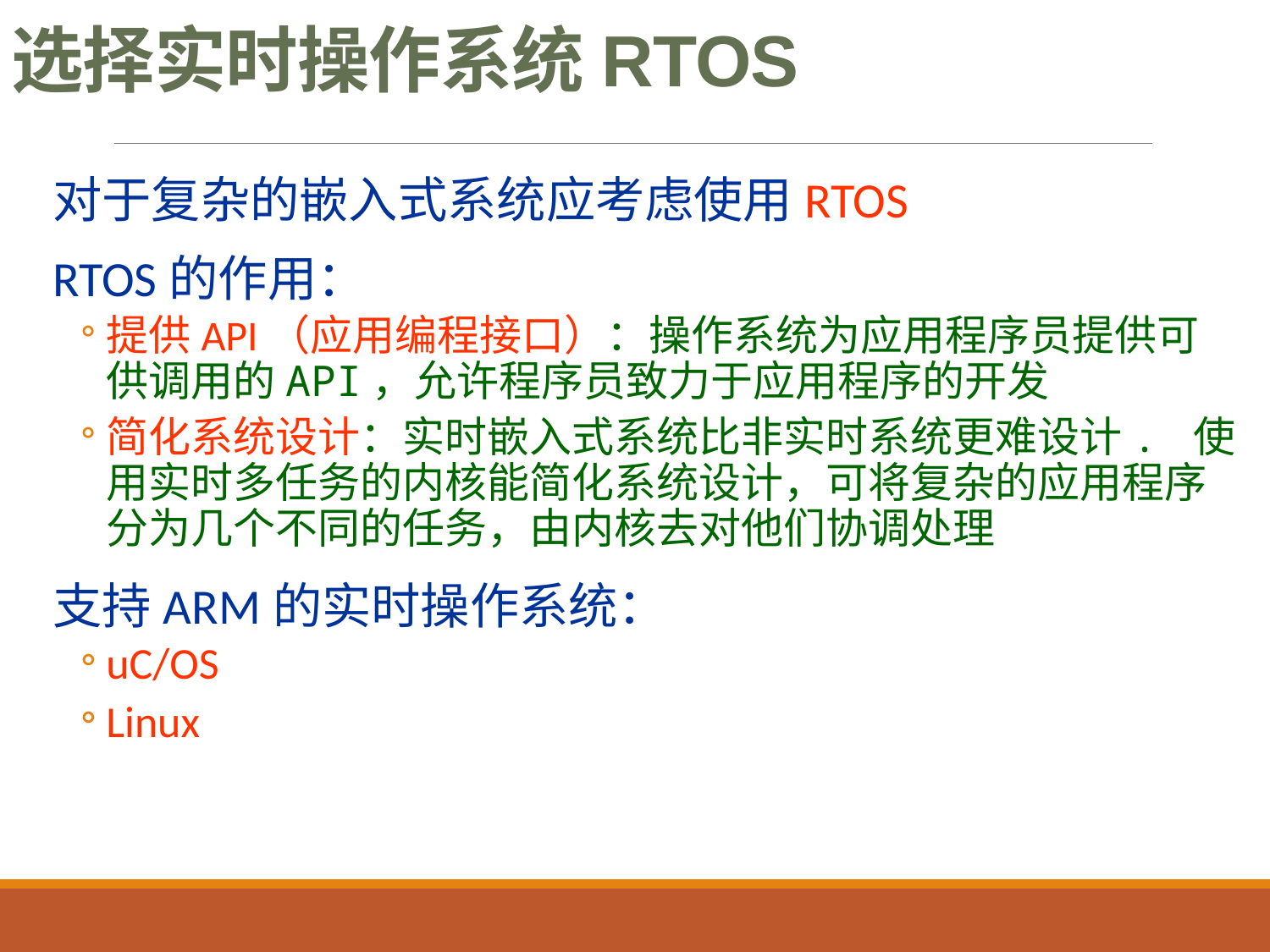

# 选择实时操作系统RTOS
对于复杂的嵌入式系统应考虑使用RTOS
RTOS的作用：
提供API（应用编程接口）：操作系统为应用程序员提供可供调用的API，允许程序员致力于应用程序的开发
简化系统设计：实时嵌入式系统比非实时系统更难设计. 使用实时多任务的内核能简化系统设计，可将复杂的应用程序分为几个不同的任务，由内核去对他们协调处理
支持ARM的实时操作系统：
uC/OS
Linux